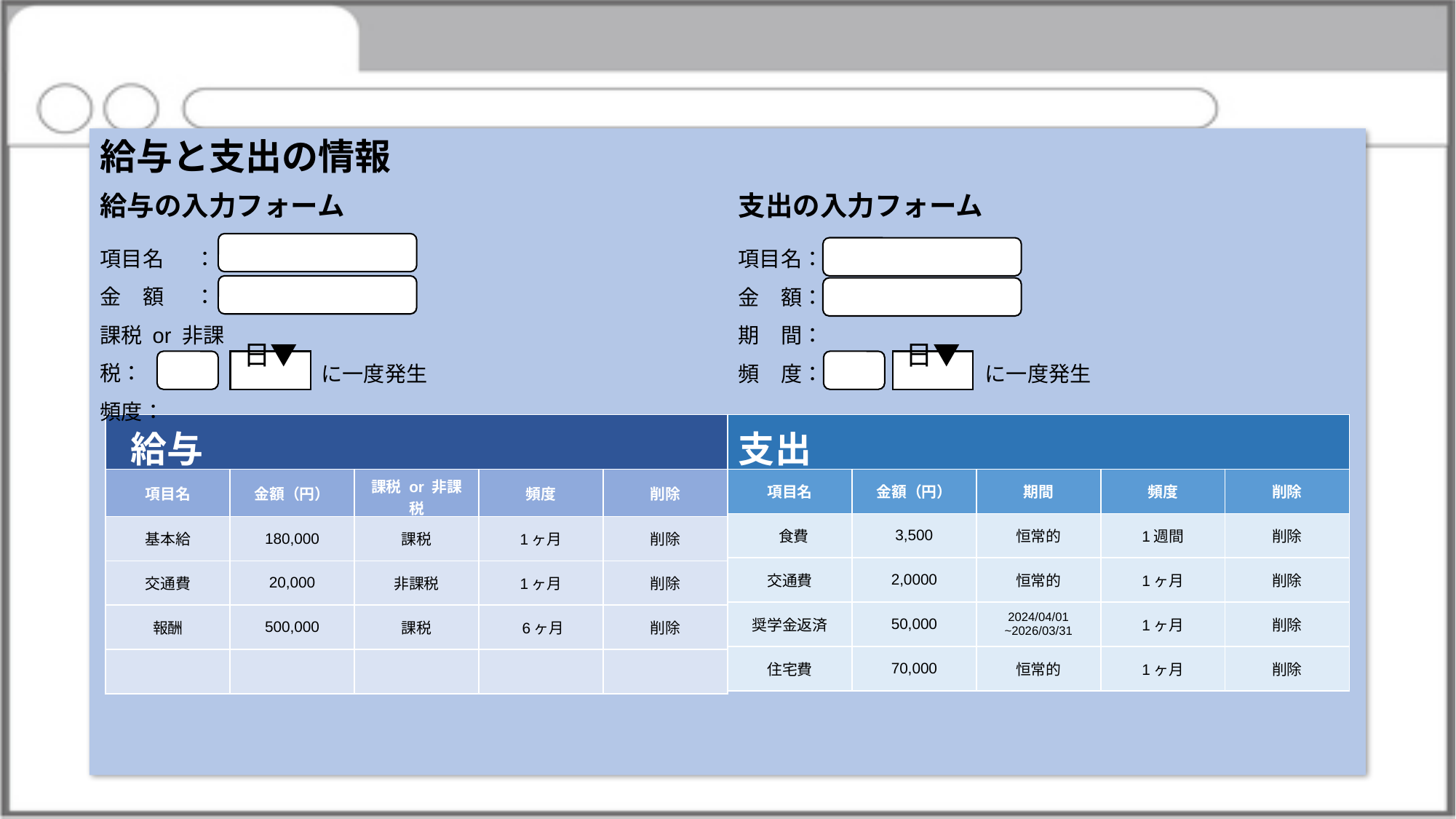

給与と支出の情報
給与の入力フォーム
支出の入力フォーム
項目名　  ：
金　額　  ：
課税 or 非課税：
頻度：
項目名：
金　額：
期　間：
頻　度：

に一度発生
に一度発生

日▼

日▼
| 給与 |  |  |  |  |
| --- | --- | --- | --- | --- |
| 項目名 | 金額（円） | 課税 or 非課税 | 頻度 | 削除 |
| 基本給 | 180,000 | 課税 | 1ヶ月 | 削除 |
| 交通費 | 20,000 | 非課税 | 1ヶ月 | 削除 |
| 報酬 | 500,000 | 課税 | 6ヶ月 | 削除 |
|  |  |  |  |  |
| 支出 |  |  |  |  |
| --- | --- | --- | --- | --- |
| 項目名 | 金額（円） | 期間 | 頻度 | 削除 |
| 食費 | 3,500 | 恒常的 | 1週間 | 削除 |
| 交通費 | 2,0000 | 恒常的 | 1ヶ月 | 削除 |
| 奨学金返済 | 50,000 | 2024/04/01 ~2026/03/31 | 1ヶ月 | 削除 |
| 住宅費 | 70,000 | 恒常的 | 1ヶ月 | 削除 |